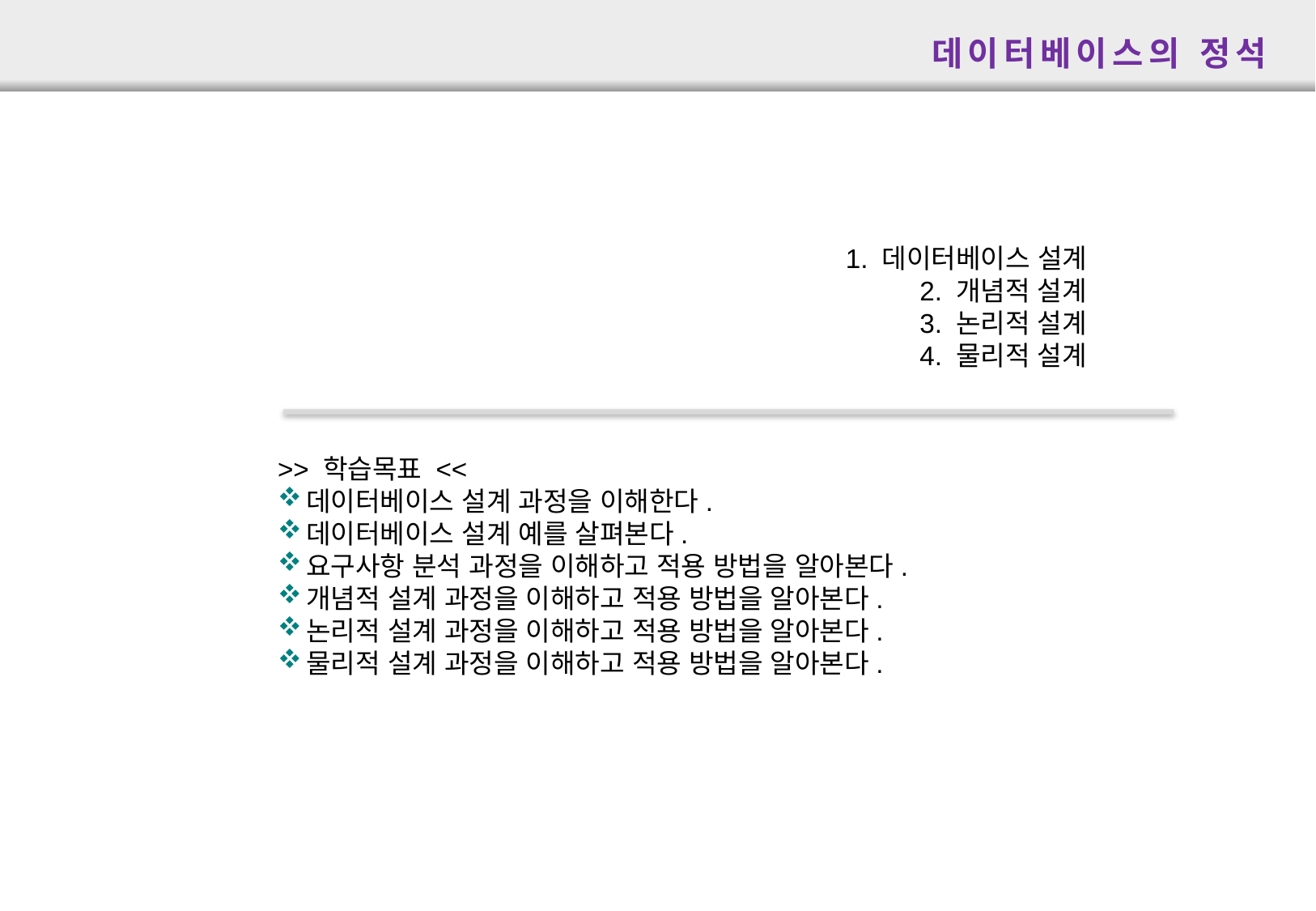

데이터베이스의 정석
1. 데이터베이스 설계
2. 개념적 설계
3. 논리적 설계
4. 물리적 설계

>> 학습목표 <<
데이터베이스 설계 과정을 이해한다.
데이터베이스 설계 예를 살펴본다.
요구사항 분석 과정을 이해하고 적용 방법을 알아본다.
개념적 설계 과정을 이해하고 적용 방법을 알아본다.
논리적 설계 과정을 이해하고 적용 방법을 알아본다.
물리적 설계 과정을 이해하고 적용 방법을 알아본다.